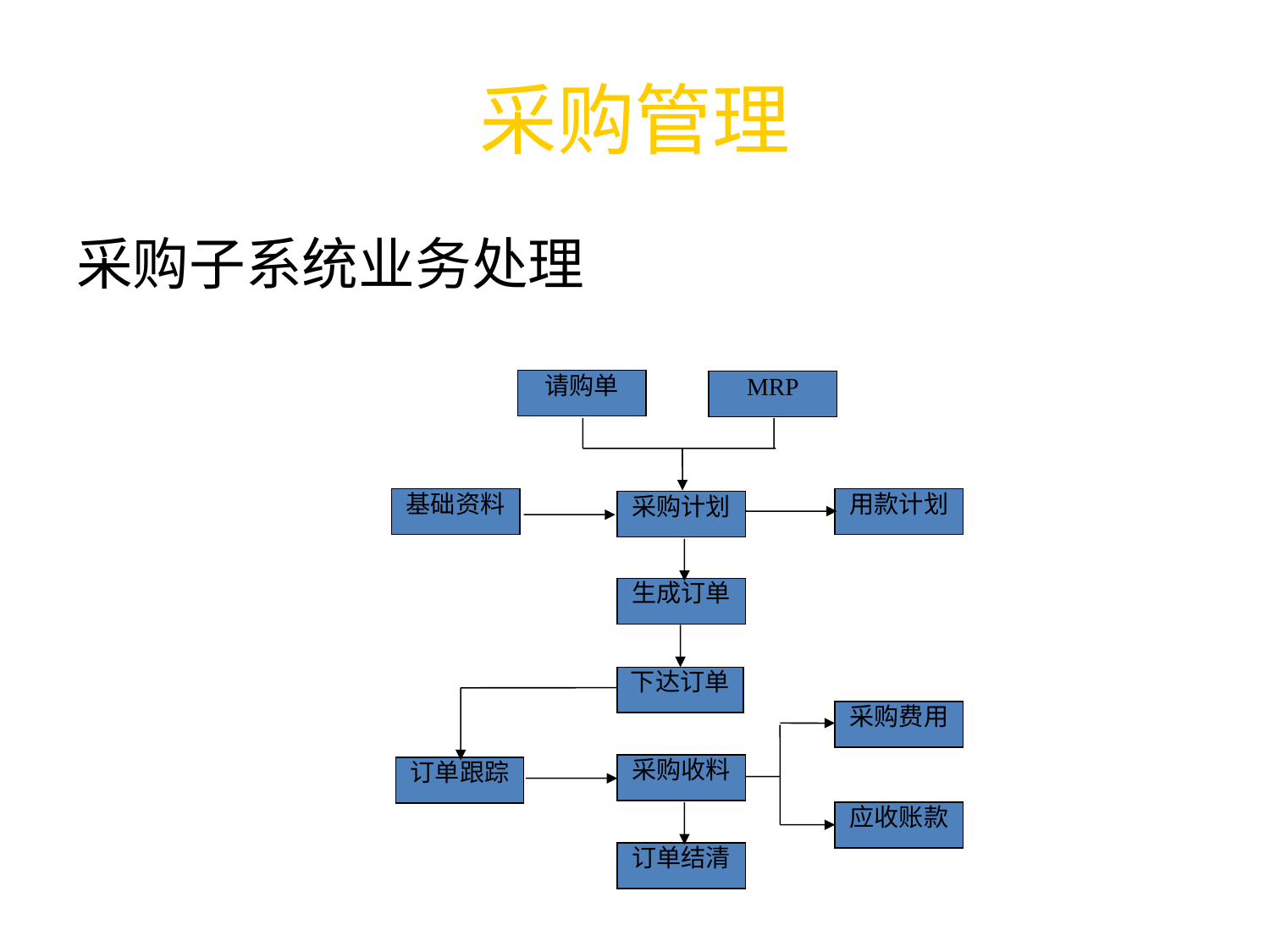

# 采购管理
采购子系统业务处理
请购单
MRP

基础资料
用款计划
采购计划

生成订单

下达订单

采购费用

采购收料
订单跟踪

应收账款

订单结清